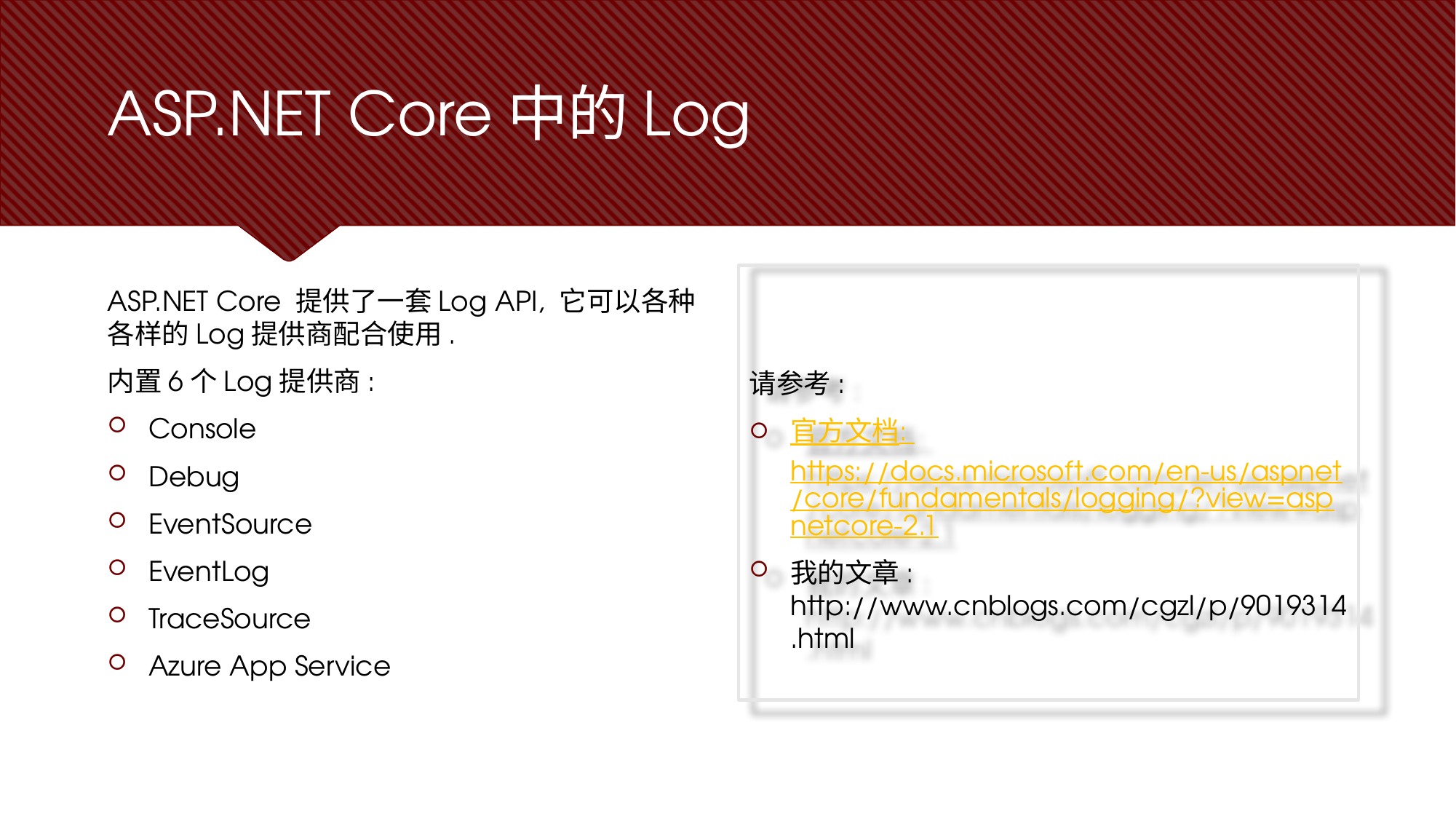

# ASP.NET Core中的Log
请参考:
官方文档: https://docs.microsoft.com/en-us/aspnet/core/fundamentals/logging/?view=aspnetcore-2.1
我的文章: http://www.cnblogs.com/cgzl/p/9019314.html
ASP.NET Core 提供了一套Log API, 它可以各种各样的Log提供商配合使用.
内置6个Log提供商:
Console
Debug
EventSource
EventLog
TraceSource
Azure App Service